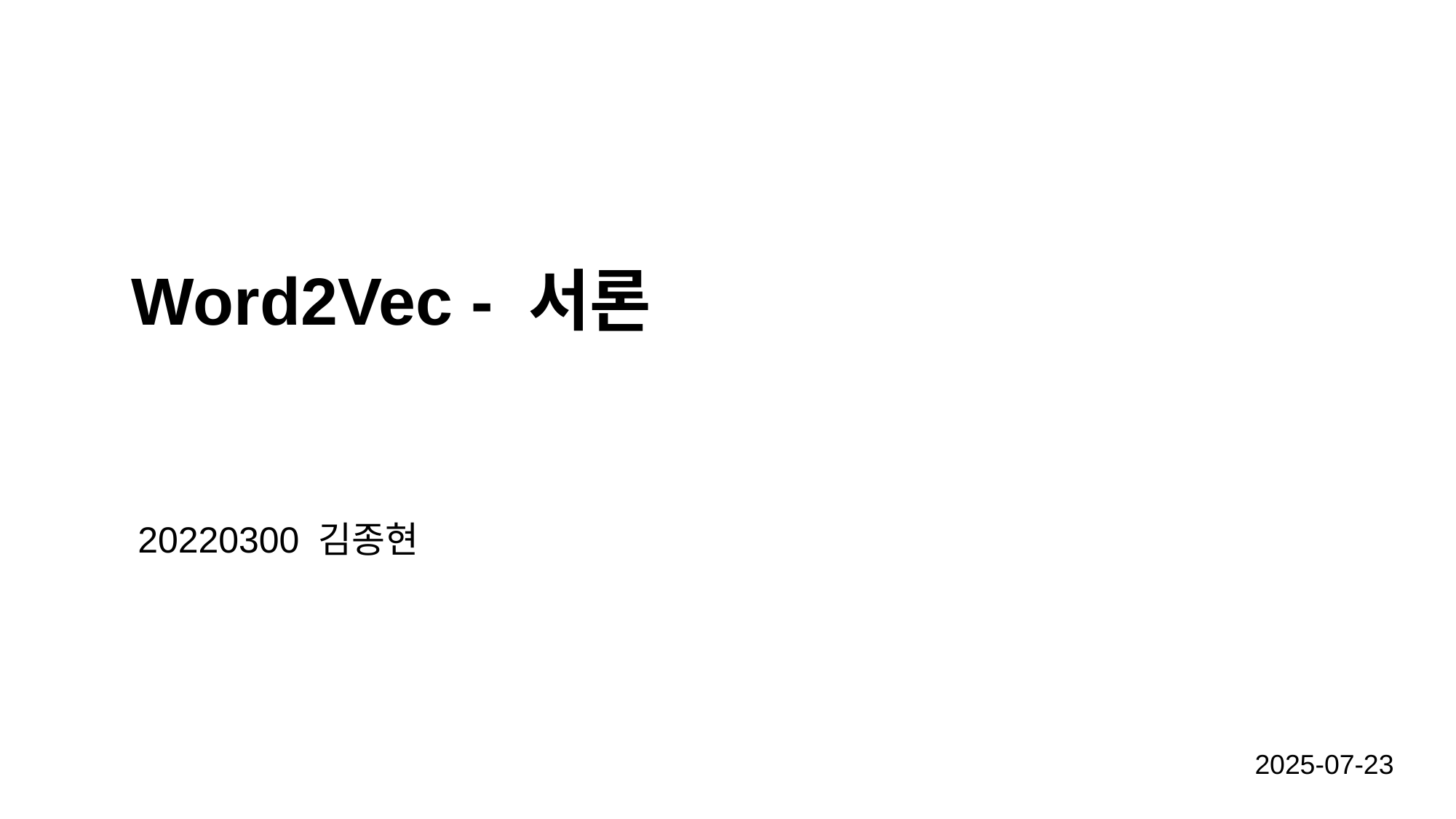

# Word2Vec - 서론
20220300 김종현
2025-07-23